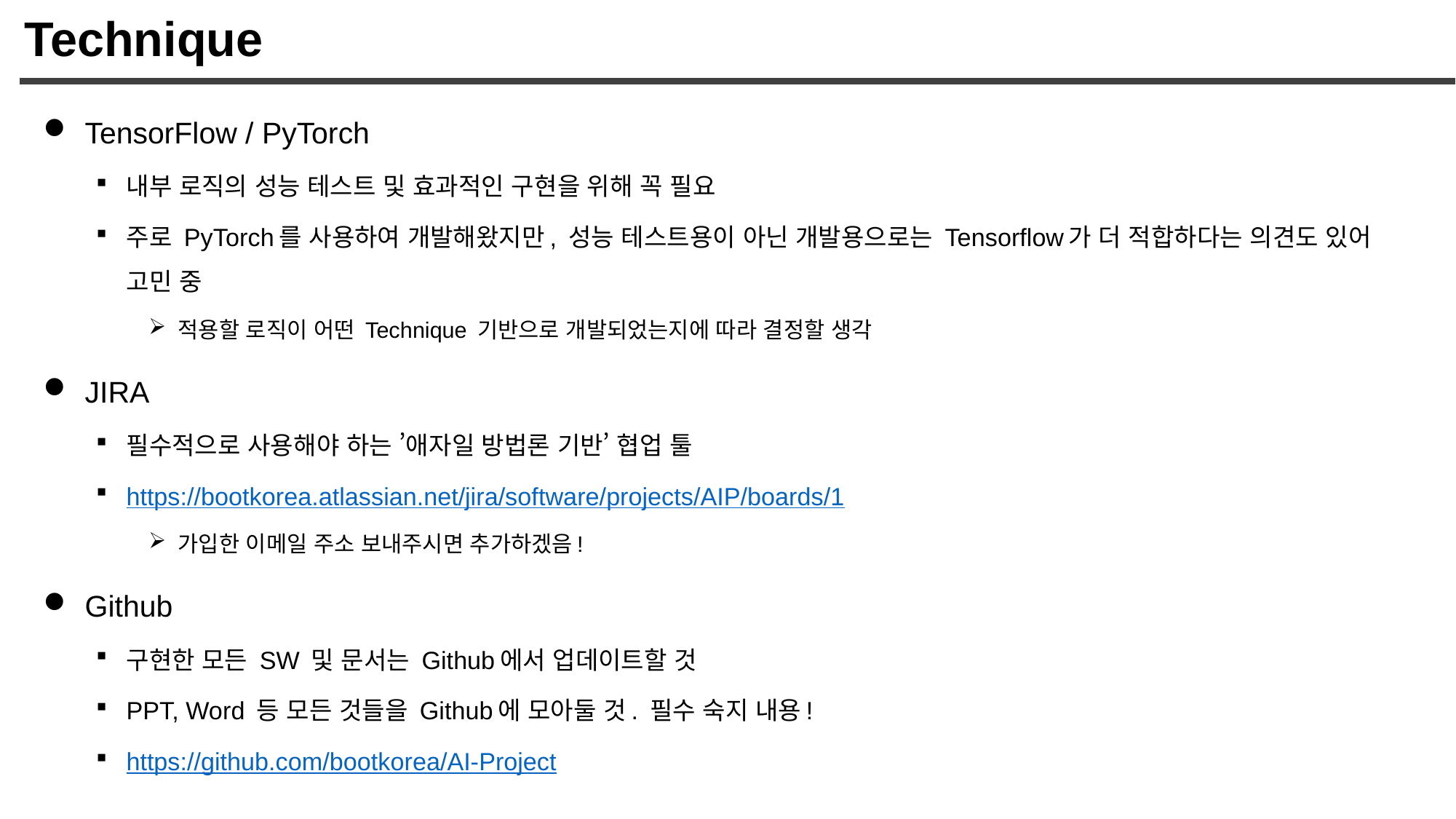

# Technique
TensorFlow / PyTorch
내부 로직의 성능 테스트 및 효과적인 구현을 위해 꼭 필요
주로 PyTorch를 사용하여 개발해왔지만, 성능 테스트용이 아닌 개발용으로는 Tensorflow가 더 적합하다는 의견도 있어 고민 중
적용할 로직이 어떤 Technique 기반으로 개발되었는지에 따라 결정할 생각
JIRA
필수적으로 사용해야 하는 ’애자일 방법론 기반’ 협업 툴
https://bootkorea.atlassian.net/jira/software/projects/AIP/boards/1
가입한 이메일 주소 보내주시면 추가하겠음!
Github
구현한 모든 SW 및 문서는 Github에서 업데이트할 것
PPT, Word 등 모든 것들을 Github에 모아둘 것. 필수 숙지 내용!
https://github.com/bootkorea/AI-Project